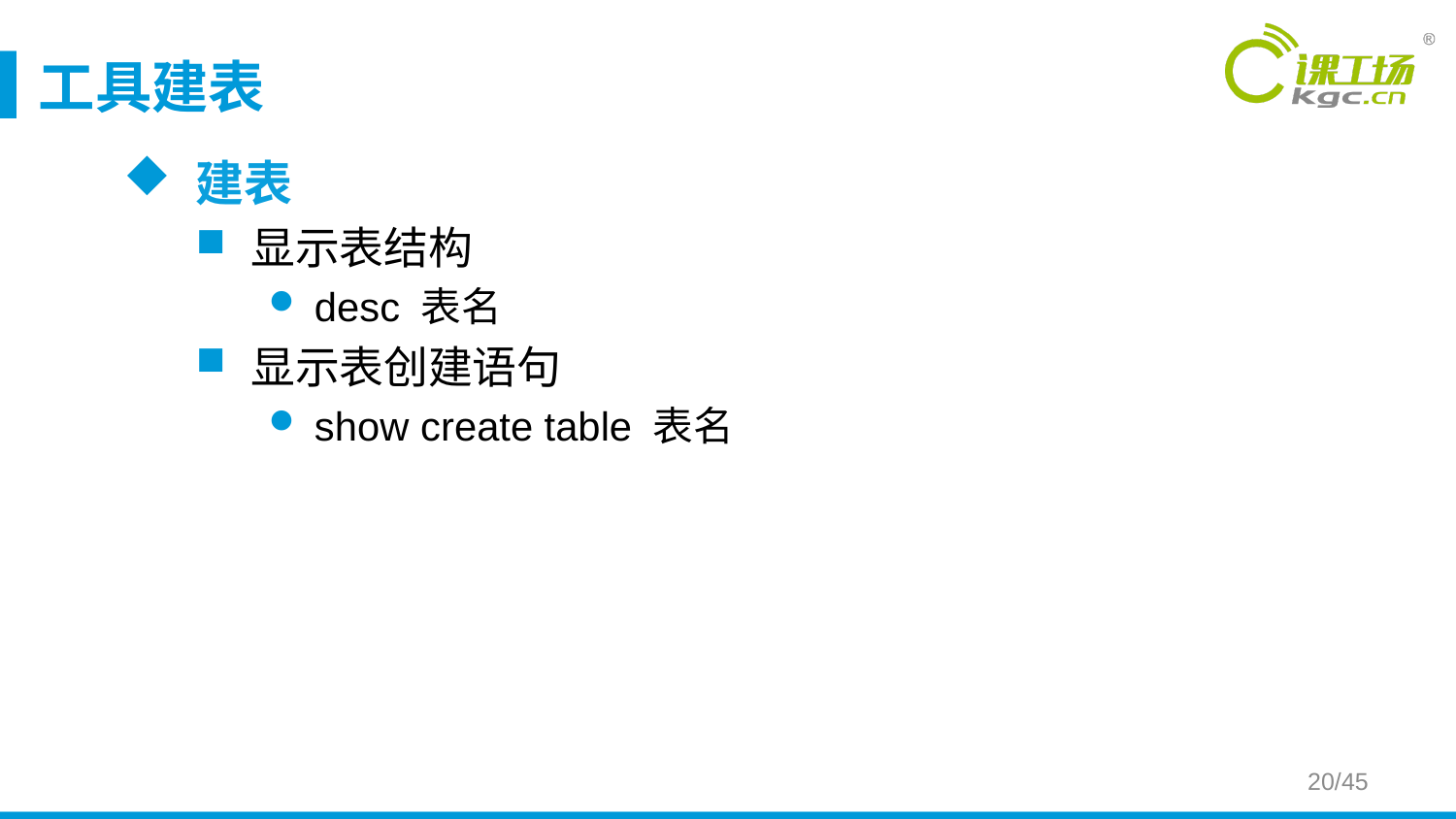

# 工具建表
建表
显示表结构
desc 表名
显示表创建语句
show create table 表名

20/45